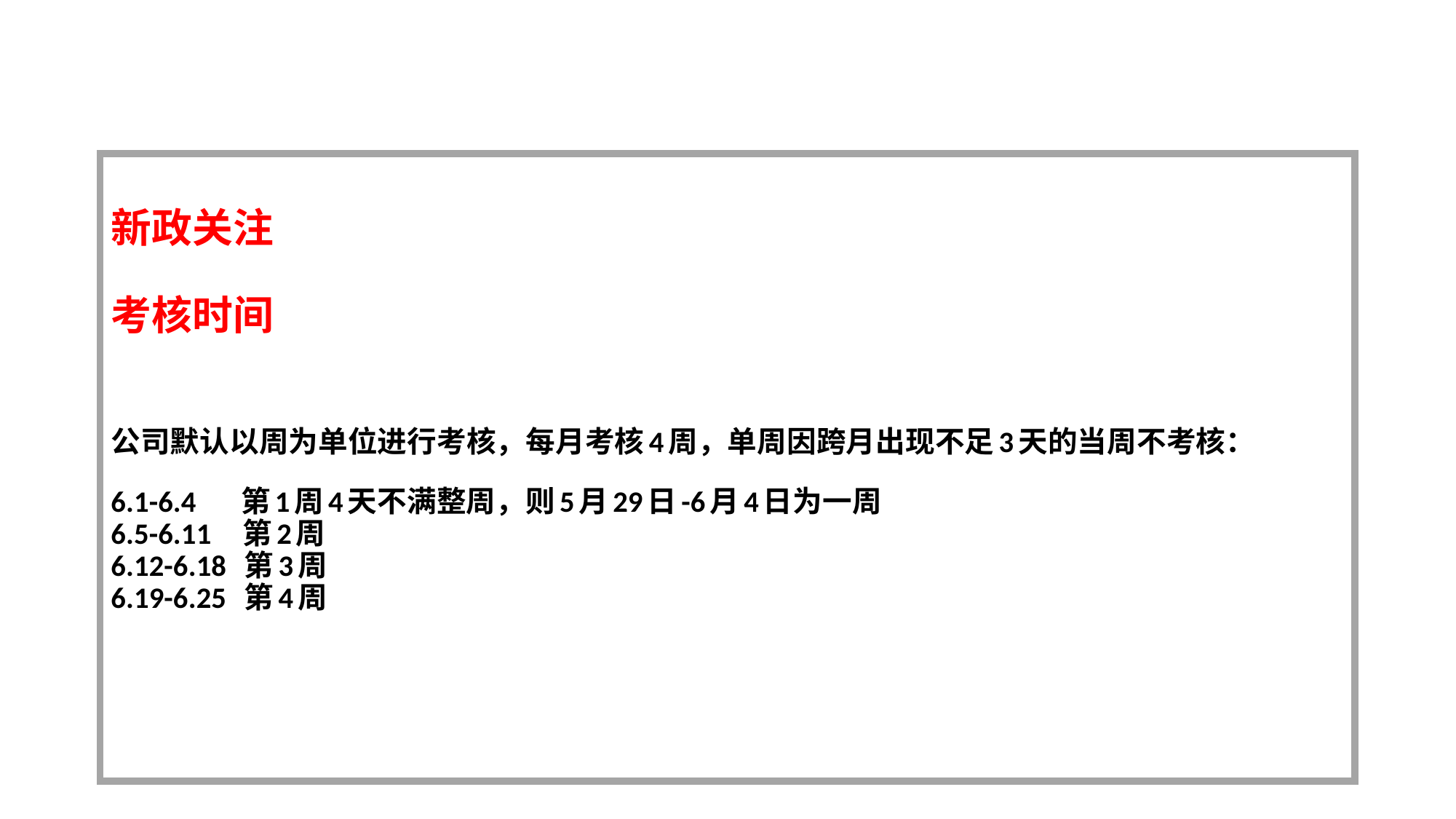

# 新政关注 考核时间 公司默认以周为单位进行考核，每月考核4周，单周因跨月出现不足3天的当周不考核： 6.1-6.4      第1周4天不满整周，则5月29日-6月4日为一周 6.5-6.11    第2周 6.12-6.18  第3周 6.19-6.25  第4周